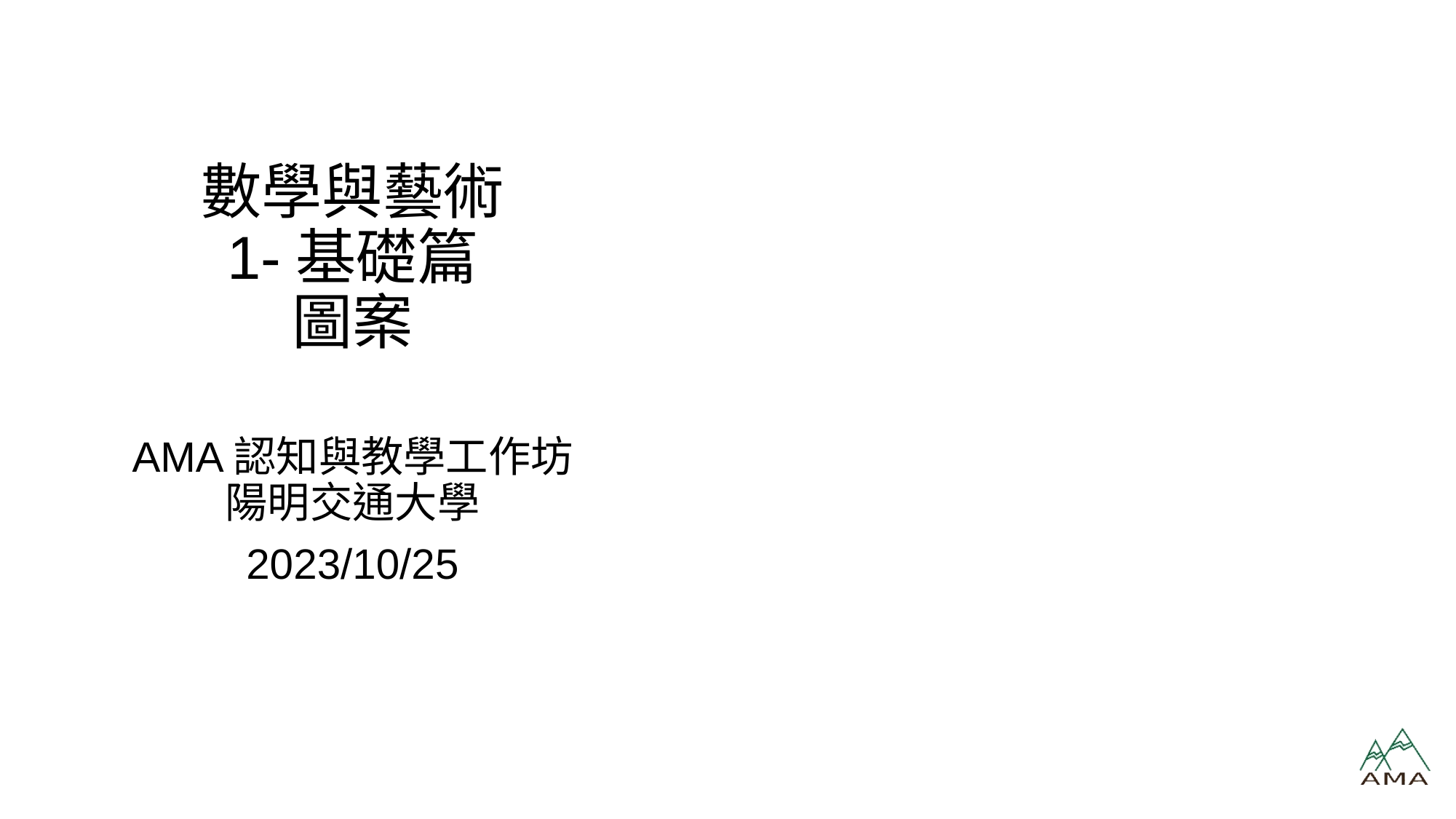

# 數學與藝術 1-基礎篇 圖案
AMA認知與教學工作坊
陽明交通大學
2023/10/25